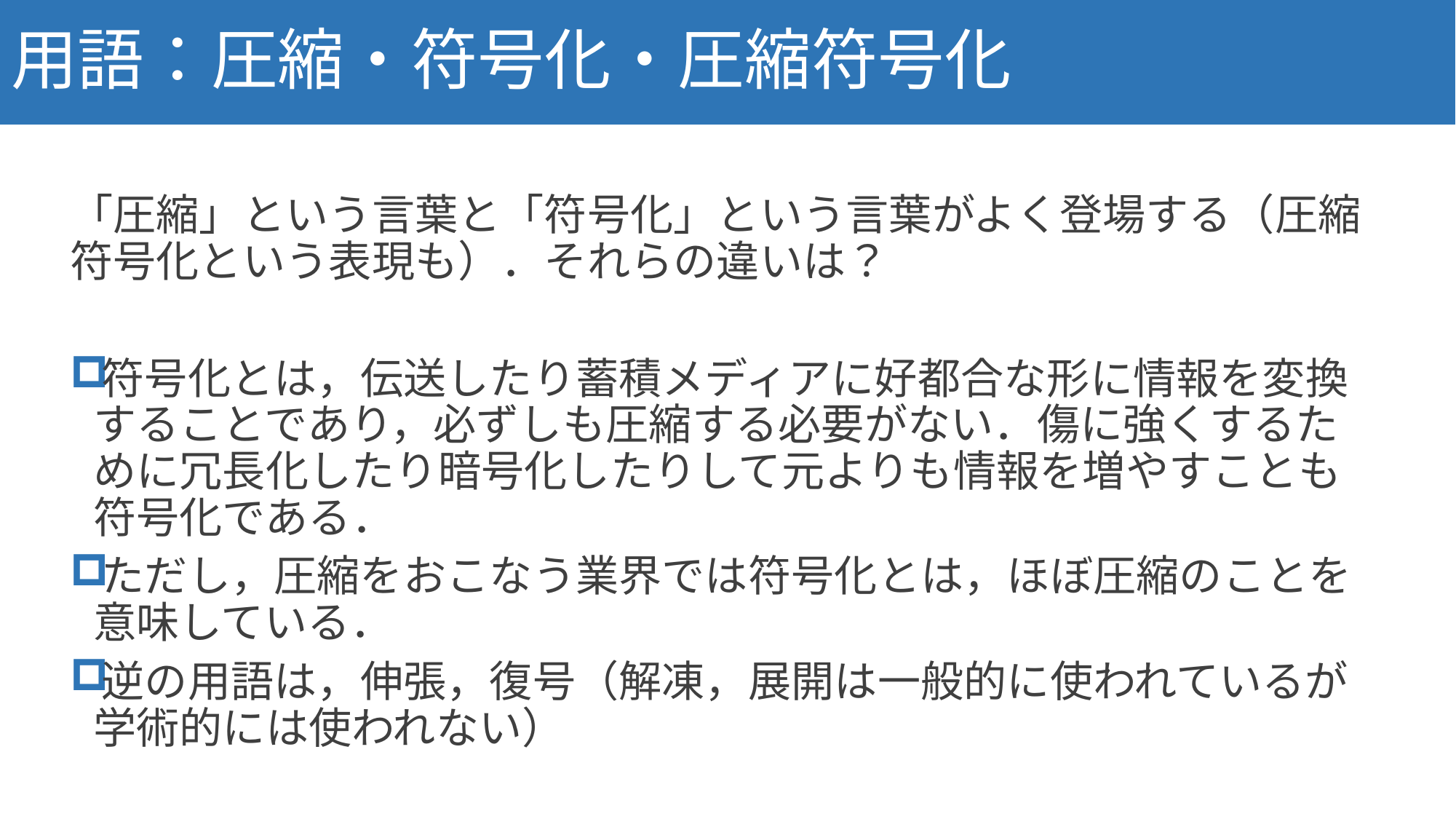

# 用語：圧縮・符号化・圧縮符号化
18
「圧縮」という言葉と「符号化」という言葉がよく登場する（圧縮符号化という表現も）．それらの違いは？

符号化とは，伝送したり蓄積メディアに好都合な形に情報を変換することであり，必ずしも圧縮する必要がない．傷に強くするために冗長化したり暗号化したりして元よりも情報を増やすことも符号化である．
ただし，圧縮をおこなう業界では符号化とは，ほぼ圧縮のことを意味している．
逆の用語は，伸張，復号（解凍，展開は一般的に使われているが学術的には使われない）